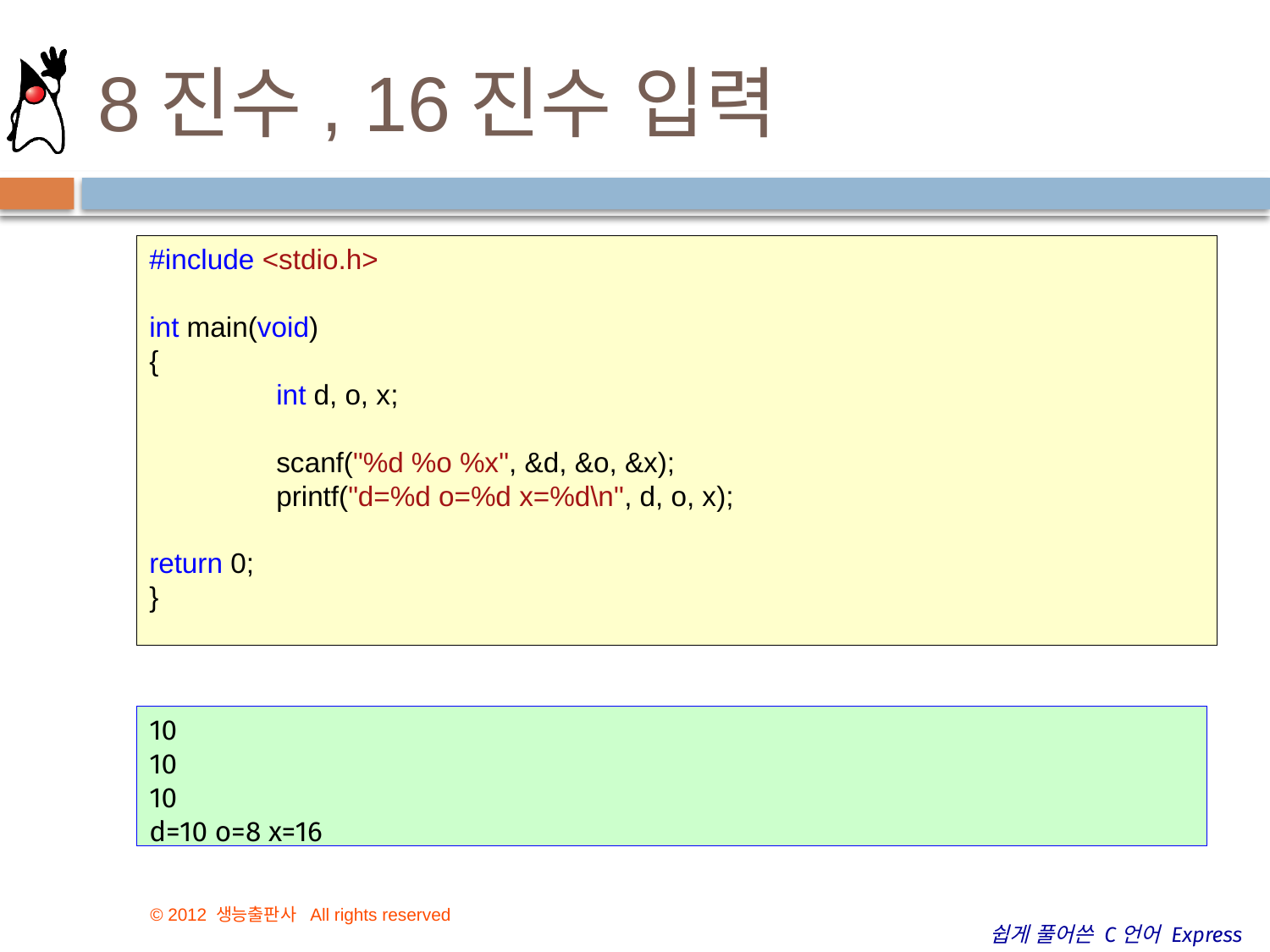

# 8진수, 16진수 입력
#include <stdio.h>

int main(void)
{
	int d, o, x;

	scanf("%d %o %x", &d, &o, &x);
	printf("d=%d o=%d x=%d\n", d, o, x);

return 0;
}

10
10
10
d=10 o=8 x=16